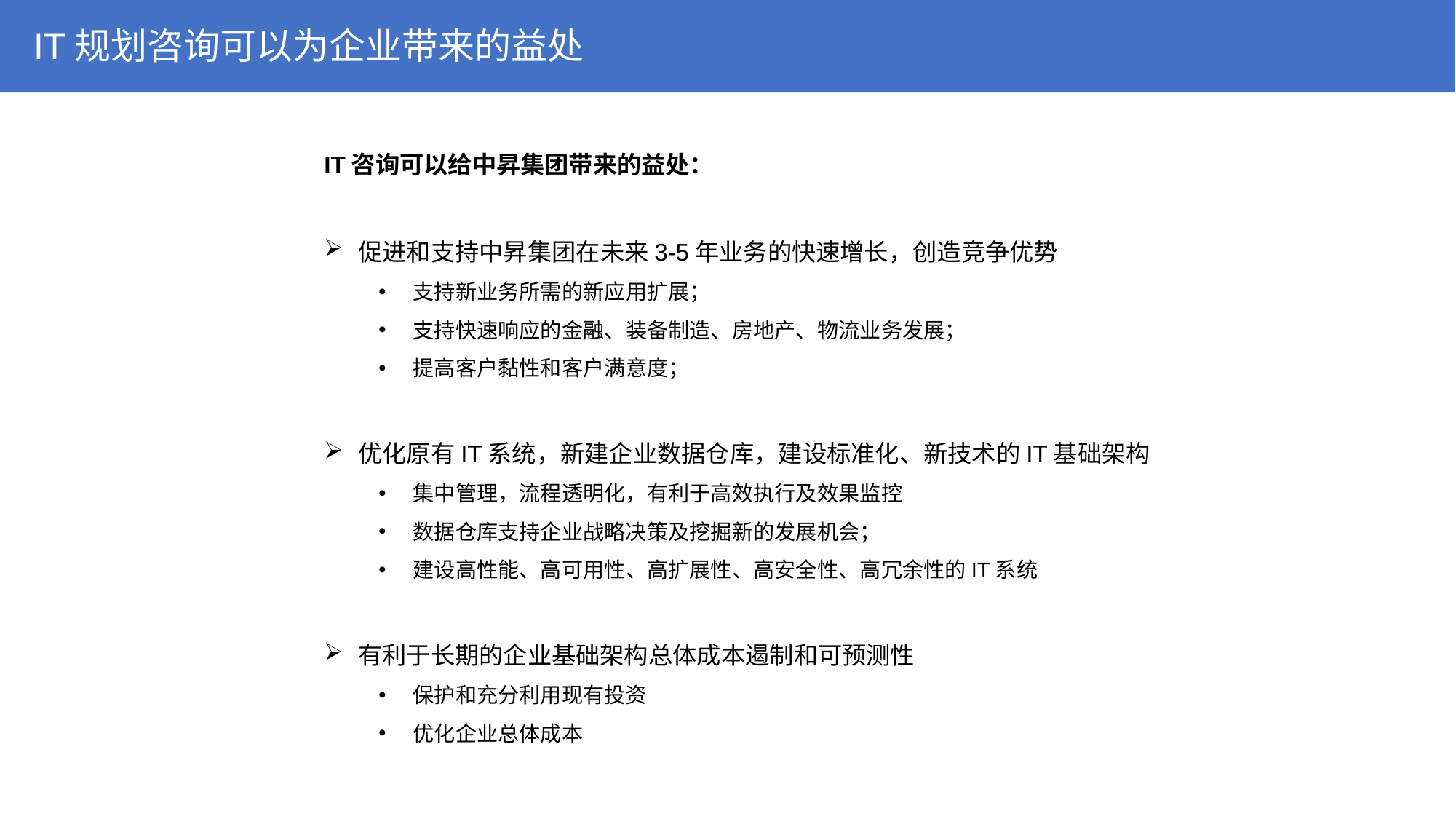

IT规划咨询可以为企业带来的益处
IT咨询可以给中昇集团带来的益处：

促进和支持中昇集团在未来3-5年业务的快速增长，创造竞争优势
支持新业务所需的新应用扩展；
支持快速响应的金融、装备制造、房地产、物流业务发展；
提高客户黏性和客户满意度；

优化原有IT系统，新建企业数据仓库，建设标准化、新技术的IT基础架构
集中管理，流程透明化，有利于高效执行及效果监控
数据仓库支持企业战略决策及挖掘新的发展机会；
建设高性能、高可用性、高扩展性、高安全性、高冗余性的IT系统

有利于长期的企业基础架构总体成本遏制和可预测性
保护和充分利用现有投资
优化企业总体成本